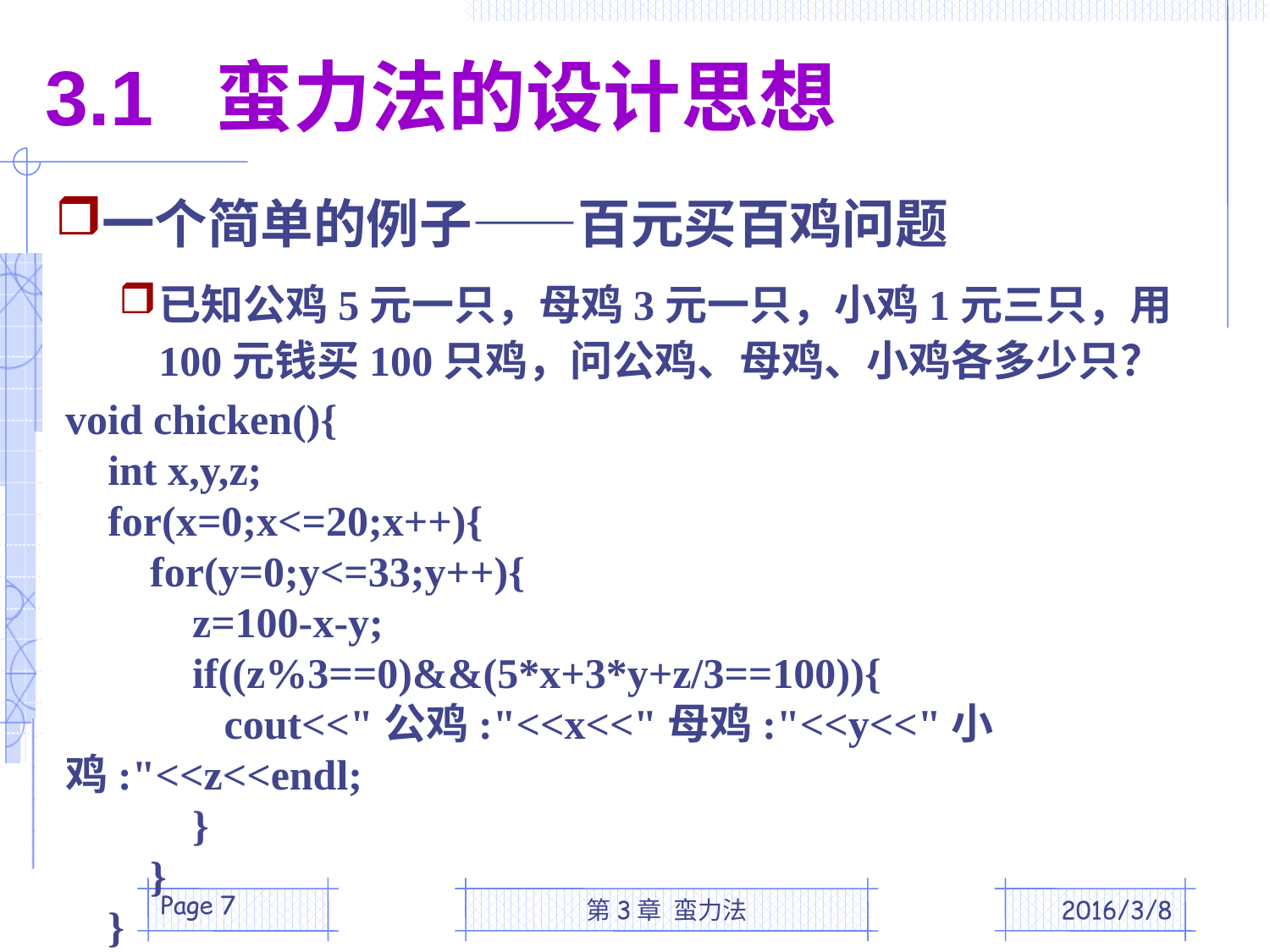

3.1  蛮力法的设计思想
一个简单的例子——百元买百鸡问题
已知公鸡5元一只，母鸡3元一只，小鸡1元三只，用100元钱买100只鸡，问公鸡、母鸡、小鸡各多少只？
void chicken(){
    int x,y,z;
    for(x=0;x<=20;x++){
        for(y=0;y<=33;y++){
            z=100-x-y;
	if((z%3==0)&&(5*x+3*y+z/3==100)){
               cout<<"公鸡:"<<x<<"母鸡:"<<y<<"小鸡:"<<z<<endl;
            }
        }
    }
}
Page 7
第3章  蛮力法
2016/3/8